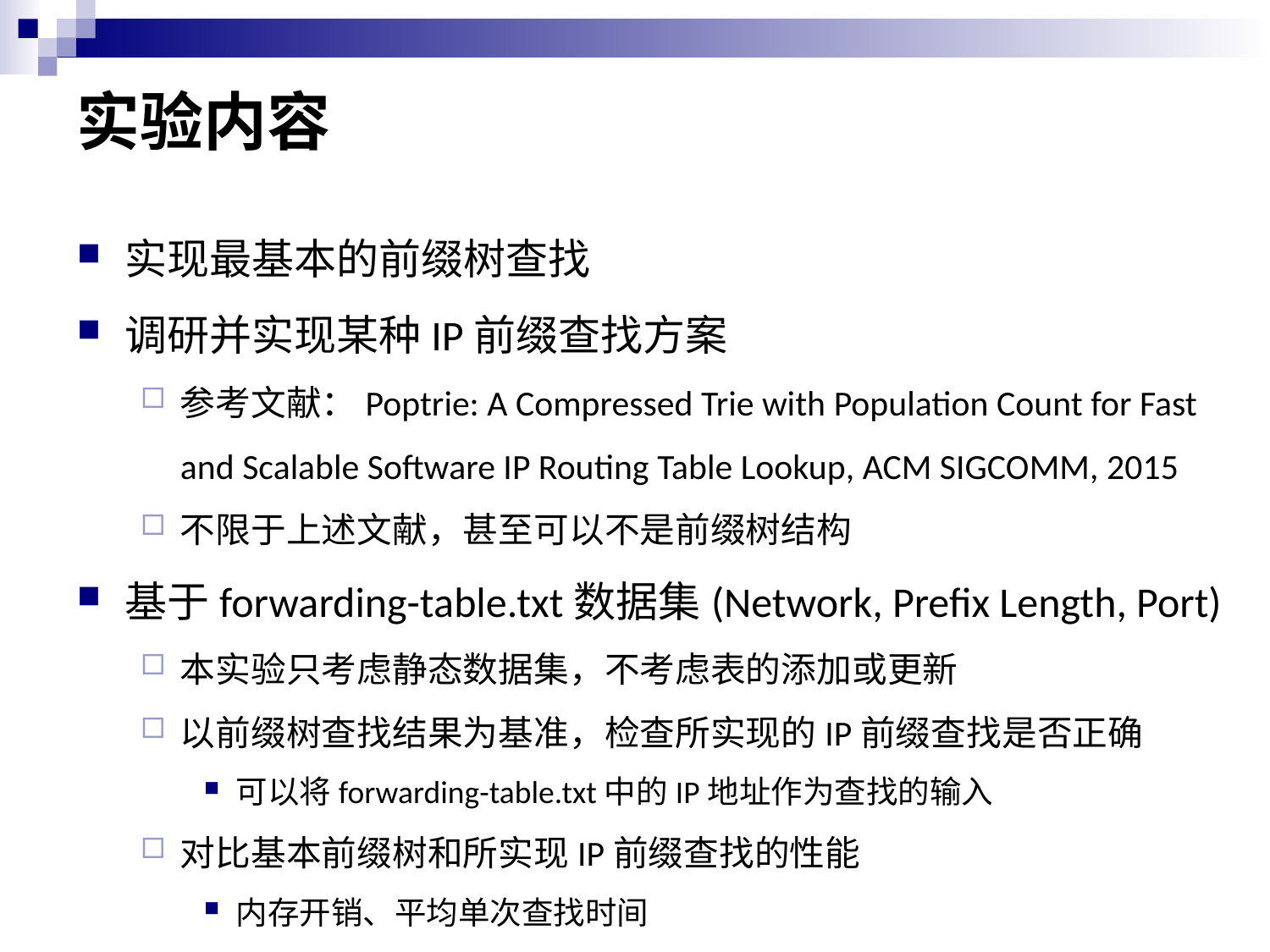

# 实验内容
实现最基本的前缀树查找
调研并实现某种IP前缀查找方案
参考文献：Poptrie: A Compressed Trie with Population Count for Fast and Scalable Software IP Routing Table Lookup, ACM SIGCOMM, 2015
不限于上述文献，甚至可以不是前缀树结构
基于forwarding-table.txt数据集(Network, Prefix Length, Port)
本实验只考虑静态数据集，不考虑表的添加或更新
以前缀树查找结果为基准，检查所实现的IP前缀查找是否正确
可以将forwarding-table.txt中的IP地址作为查找的输入
对比基本前缀树和所实现IP前缀查找的性能
内存开销、平均单次查找时间
8